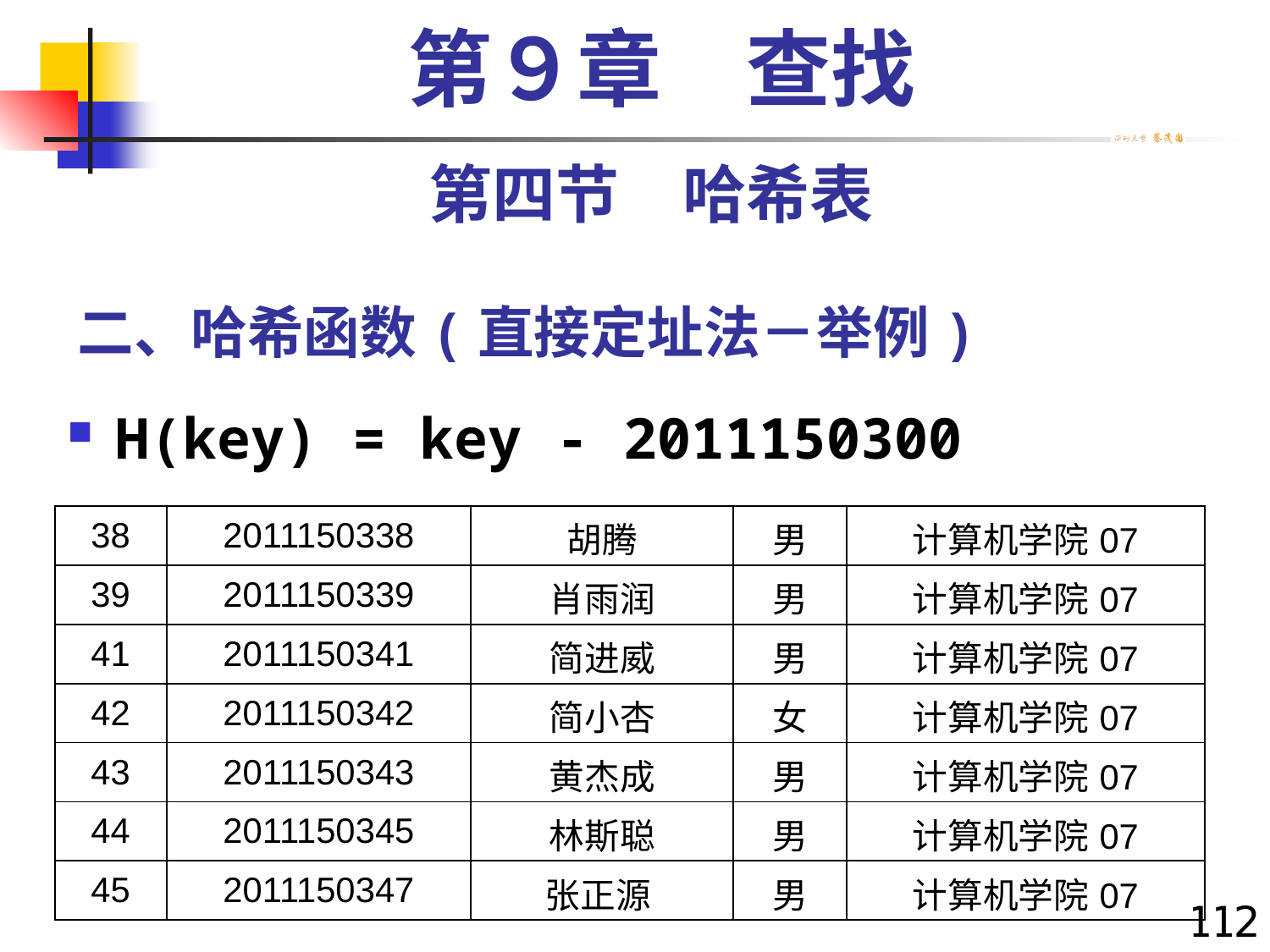

第９章　查找
第四节　哈希表
# 二、哈希函数(直接定址法－举例)
H(key) = key - 2011150300
| 38 | 2011150338 | 胡腾 | 男 | 计算机学院07 |
| --- | --- | --- | --- | --- |
| 39 | 2011150339 | 肖雨润 | 男 | 计算机学院07 |
| 41 | 2011150341 | 简进威 | 男 | 计算机学院07 |
| 42 | 2011150342 | 简小杏 | 女 | 计算机学院07 |
| 43 | 2011150343 | 黄杰成 | 男 | 计算机学院07 |
| 44 | 2011150345 | 林斯聪 | 男 | 计算机学院07 |
| 45 | 2011150347 | 张正源 | 男 | 计算机学院07 |
112